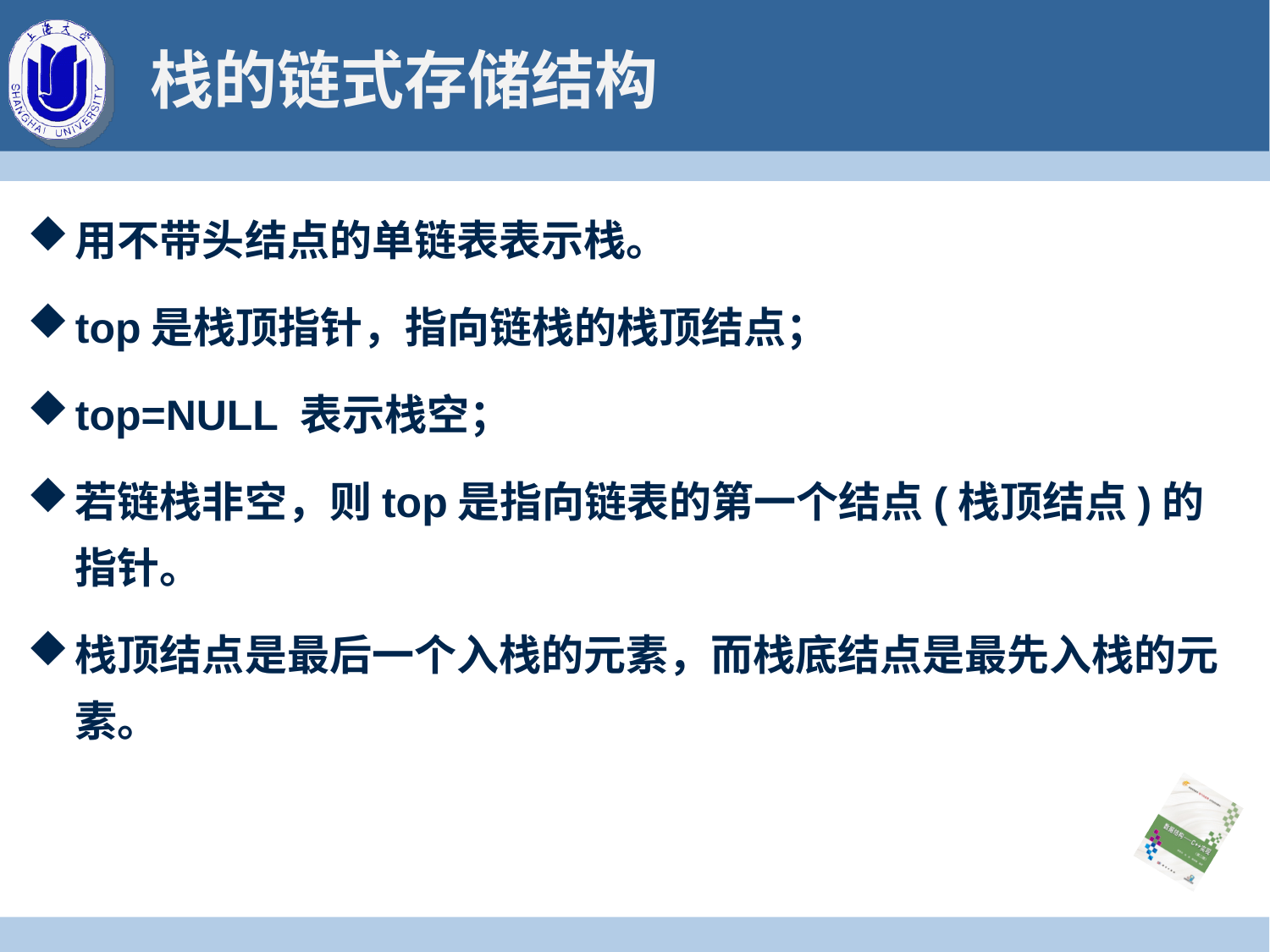

# 栈的链式存储结构
用不带头结点的单链表表示栈。
top是栈顶指针，指向链栈的栈顶结点；
top=NULL 表示栈空；
若链栈非空，则top是指向链表的第一个结点(栈顶结点)的指针。
栈顶结点是最后一个入栈的元素，而栈底结点是最先入栈的元素。